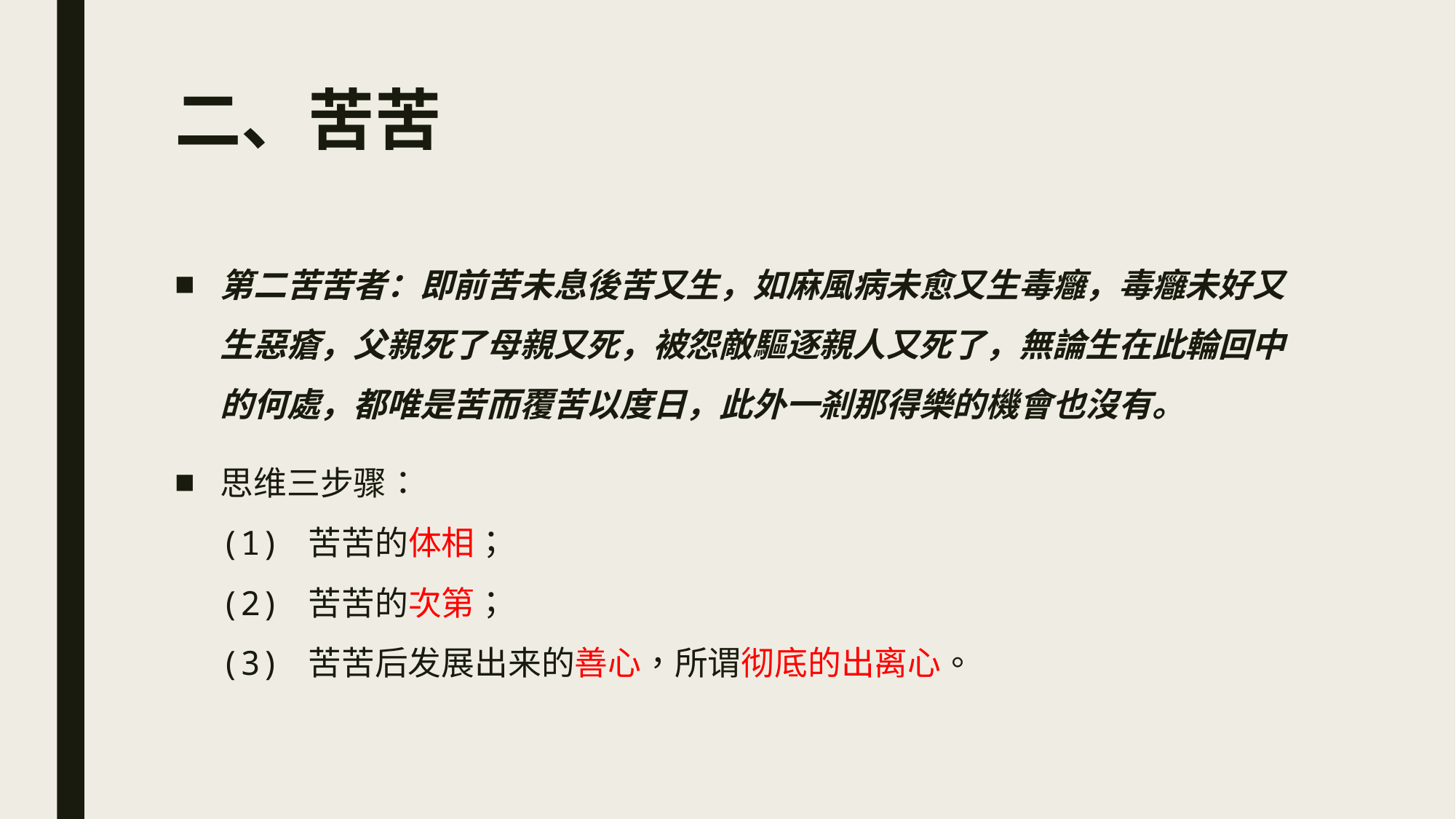

# 二、苦苦
第二苦苦者：即前苦未息後苦又生，如麻風病未愈又生毒癰，毒癰未好又生惡瘡，父親死了母親又死，被怨敵驅逐親人又死了，無論生在此輪回中的何處，都唯是苦而覆苦以度日，此外一剎那得樂的機會也沒有。
思维三步骤：
(1) 苦苦的体相；
(2) 苦苦的次第；
(3) 苦苦后发展出来的善心，所谓彻底的出离心。